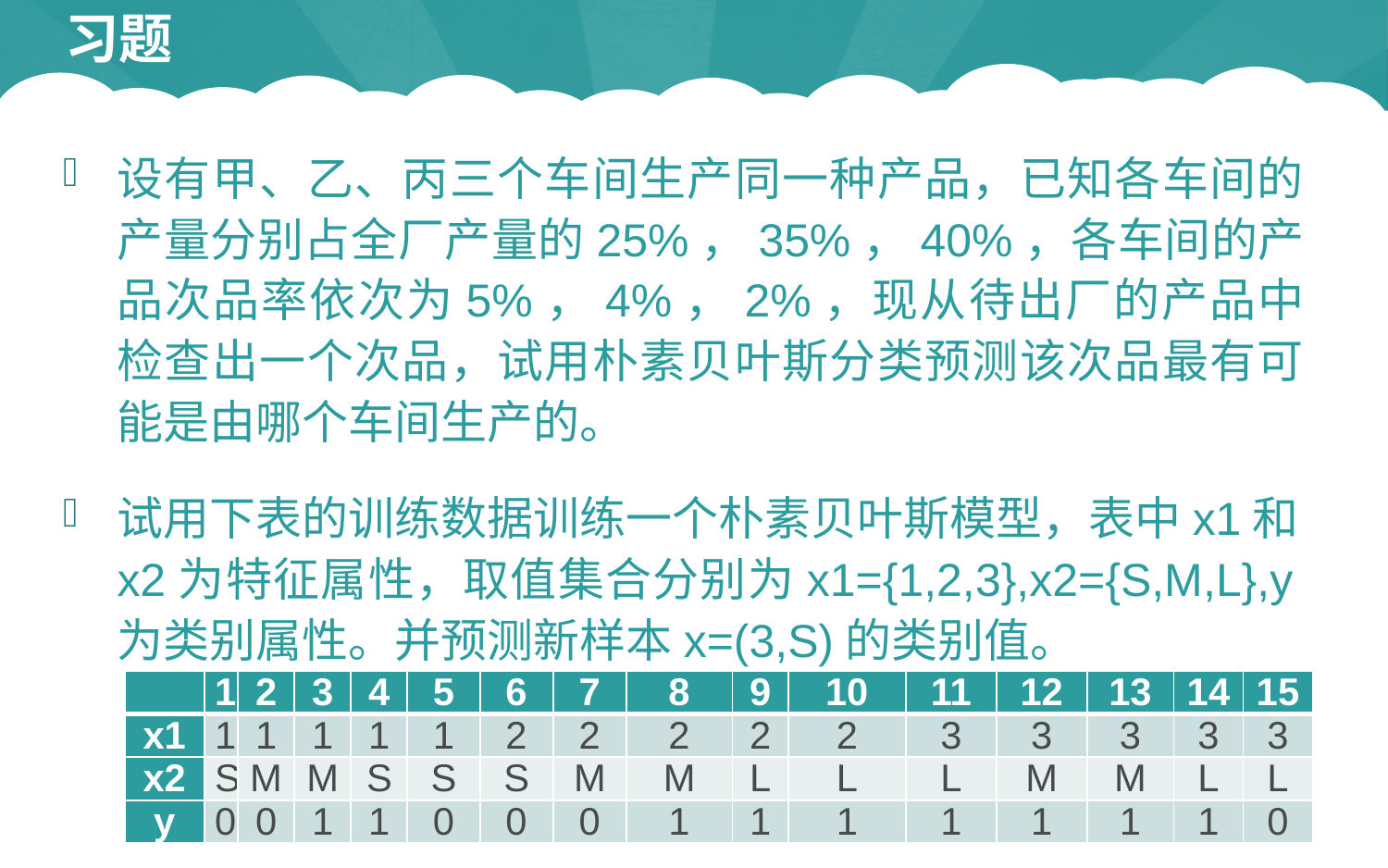

# 习题
设有甲、乙、丙三个车间生产同一种产品，已知各车间的产量分别占全厂产量的25%，35%，40%，各车间的产品次品率依次为5%，4%，2%，现从待出厂的产品中检查出一个次品，试用朴素贝叶斯分类预测该次品最有可能是由哪个车间生产的。
试用下表的训练数据训练一个朴素贝叶斯模型，表中x1和x2为特征属性，取值集合分别为x1={1,2,3},x2={S,M,L},y为类别属性。并预测新样本x=(3,S)的类别值。
|  | 1 | 2 | 3 | 4 | 5 | 6 | 7 | 8 | 9 | 10 | 11 | 12 | 13 | 14 | 15 |
| --- | --- | --- | --- | --- | --- | --- | --- | --- | --- | --- | --- | --- | --- | --- | --- |
| x1 | 1 | 1 | 1 | 1 | 1 | 2 | 2 | 2 | 2 | 2 | 3 | 3 | 3 | 3 | 3 |
| x2 | S | M | M | S | S | S | M | M | L | L | L | M | M | L | L |
| y | 0 | 0 | 1 | 1 | 0 | 0 | 0 | 1 | 1 | 1 | 1 | 1 | 1 | 1 | 0 |